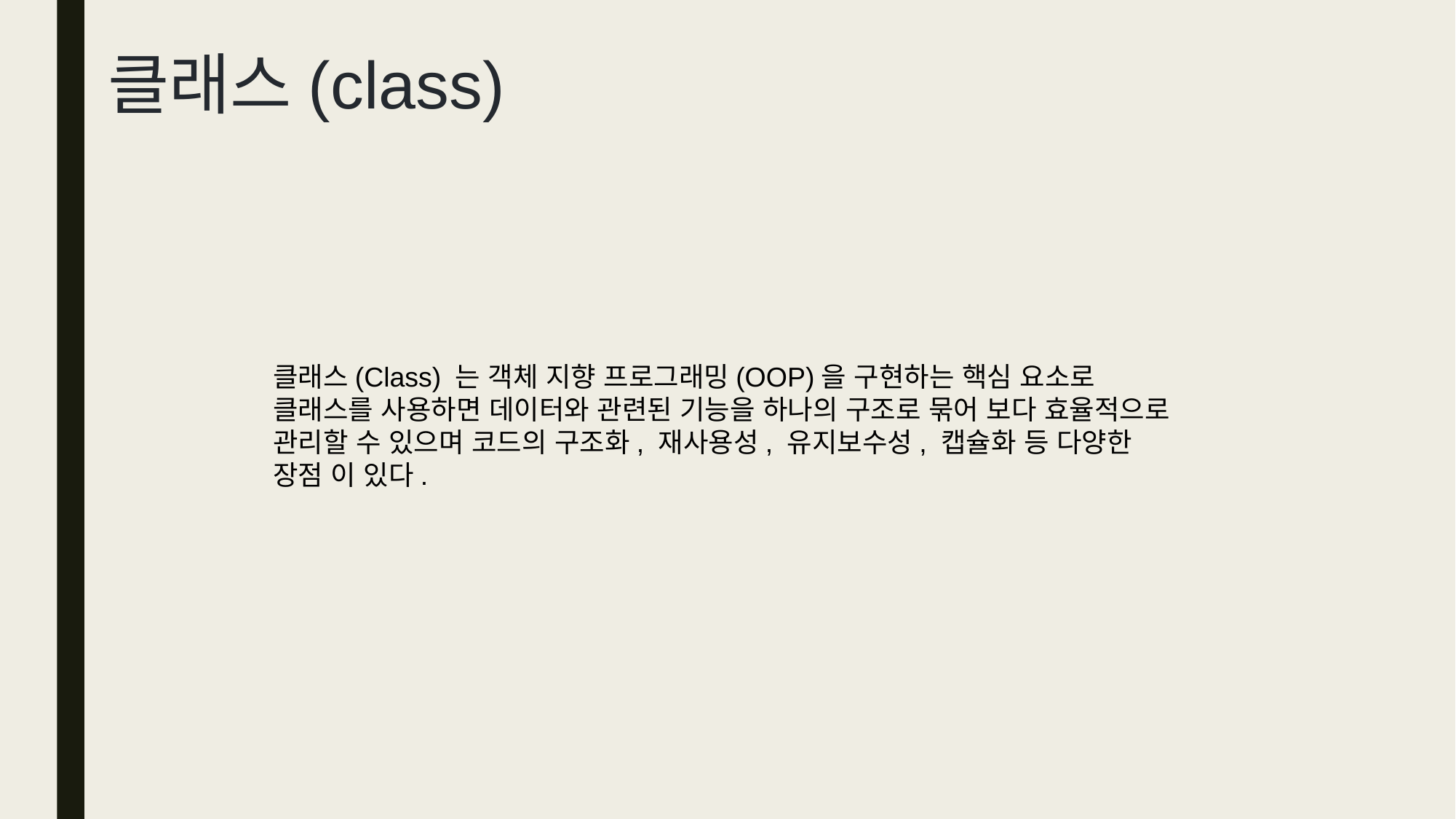

# 클래스(class)
클래스(Class) 는 객체 지향 프로그래밍(OOP)을 구현하는 핵심 요소로 클래스를 사용하면 데이터와 관련된 기능을 하나의 구조로 묶어 보다 효율적으로 관리할 수 있으며 코드의 구조화, 재사용성, 유지보수성, 캡슐화 등 다양한 장점 이 있다.